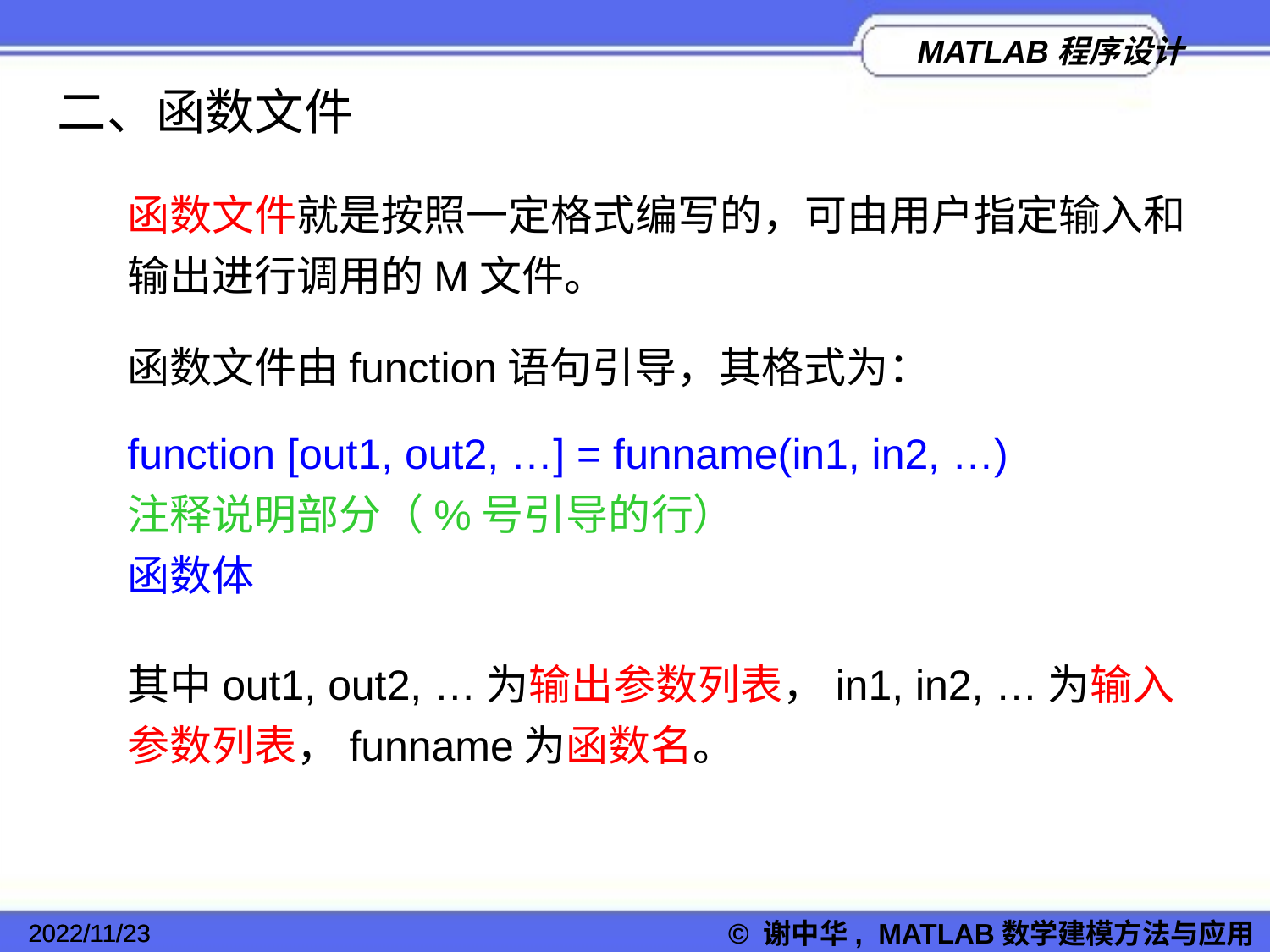

二、函数文件
函数文件就是按照一定格式编写的，可由用户指定输入和输出进行调用的M文件。
函数文件由function语句引导，其格式为：
function [out1, out2, …] = funname(in1, in2, …)
注释说明部分（%号引导的行）
函数体
其中out1, out2, …为输出参数列表，in1, in2, …为输入参数列表，funname为函数名。
2022/11/23
© 谢中华,  MATLAB数学建模方法与应用